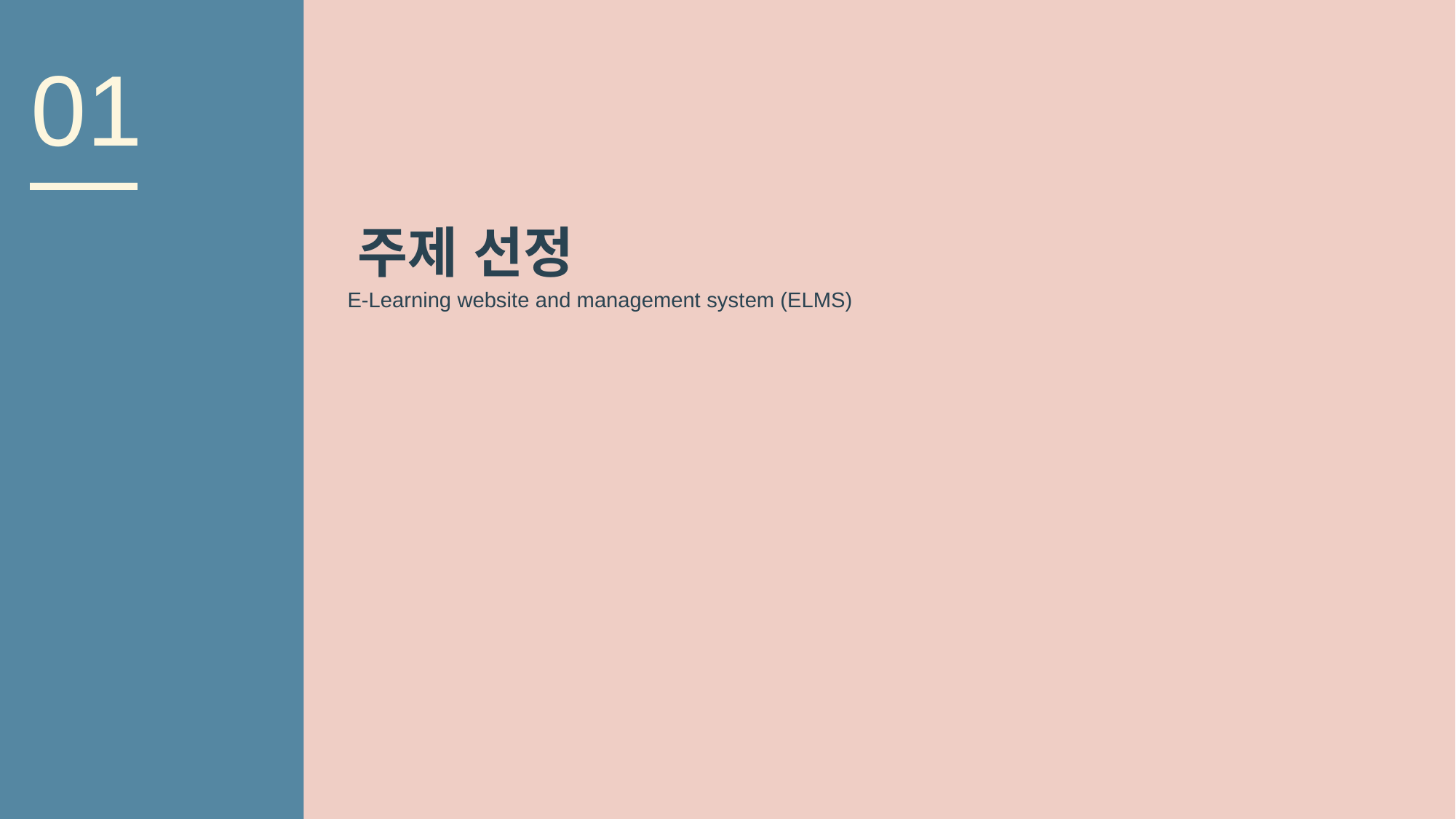

01
주제 선정
E-Learning website and management system (ELMS)